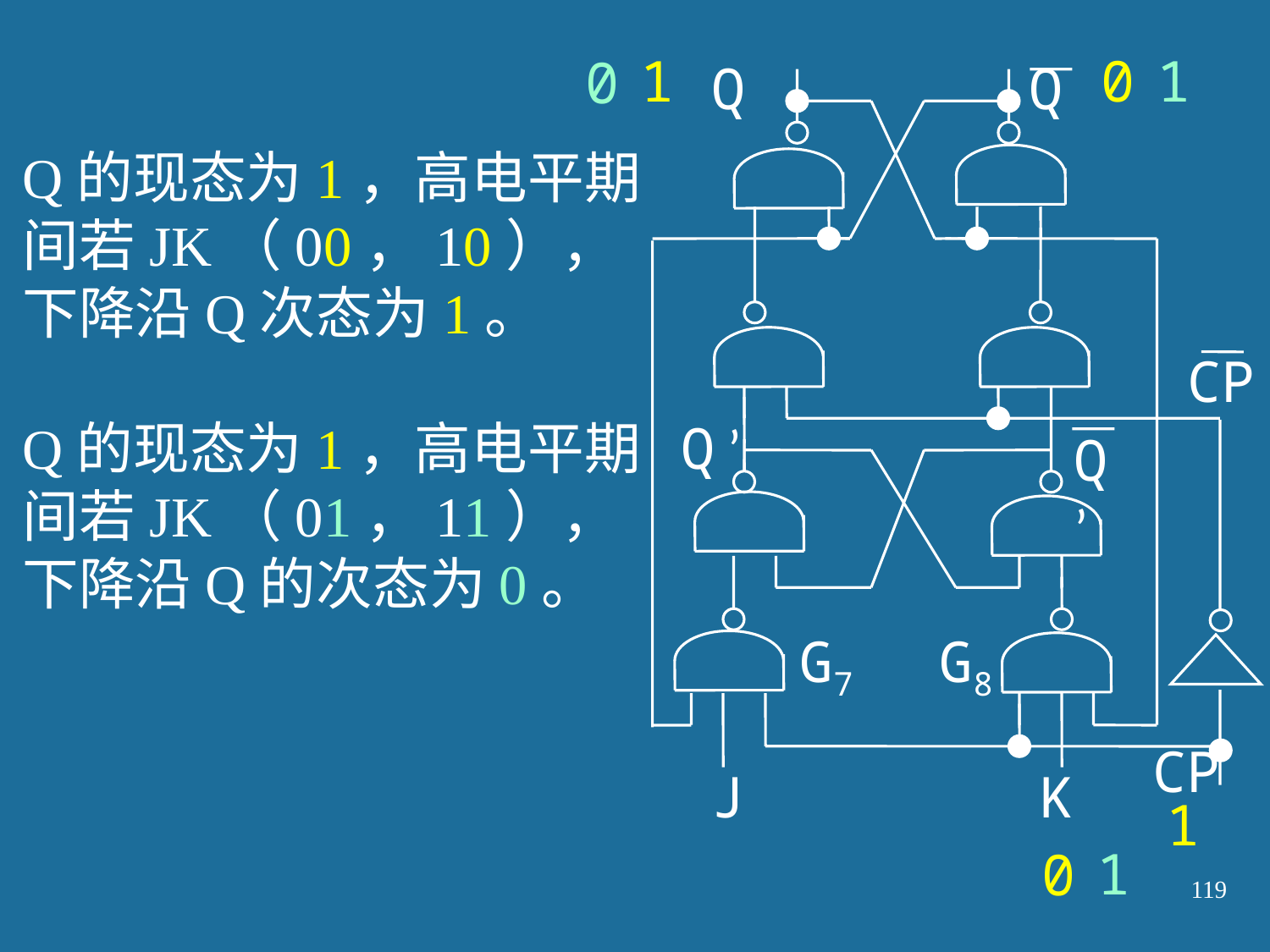

1
0
1
0
Q
Q

CP

Q ’

Q ’

G7
G8

CP

J
K
Q的现态为1，高电平期间若JK（00，10），下降沿Q次态为1。

Q的现态为1，高电平期间若JK（01，11），下降沿Q的次态为0。

1
1
0
119